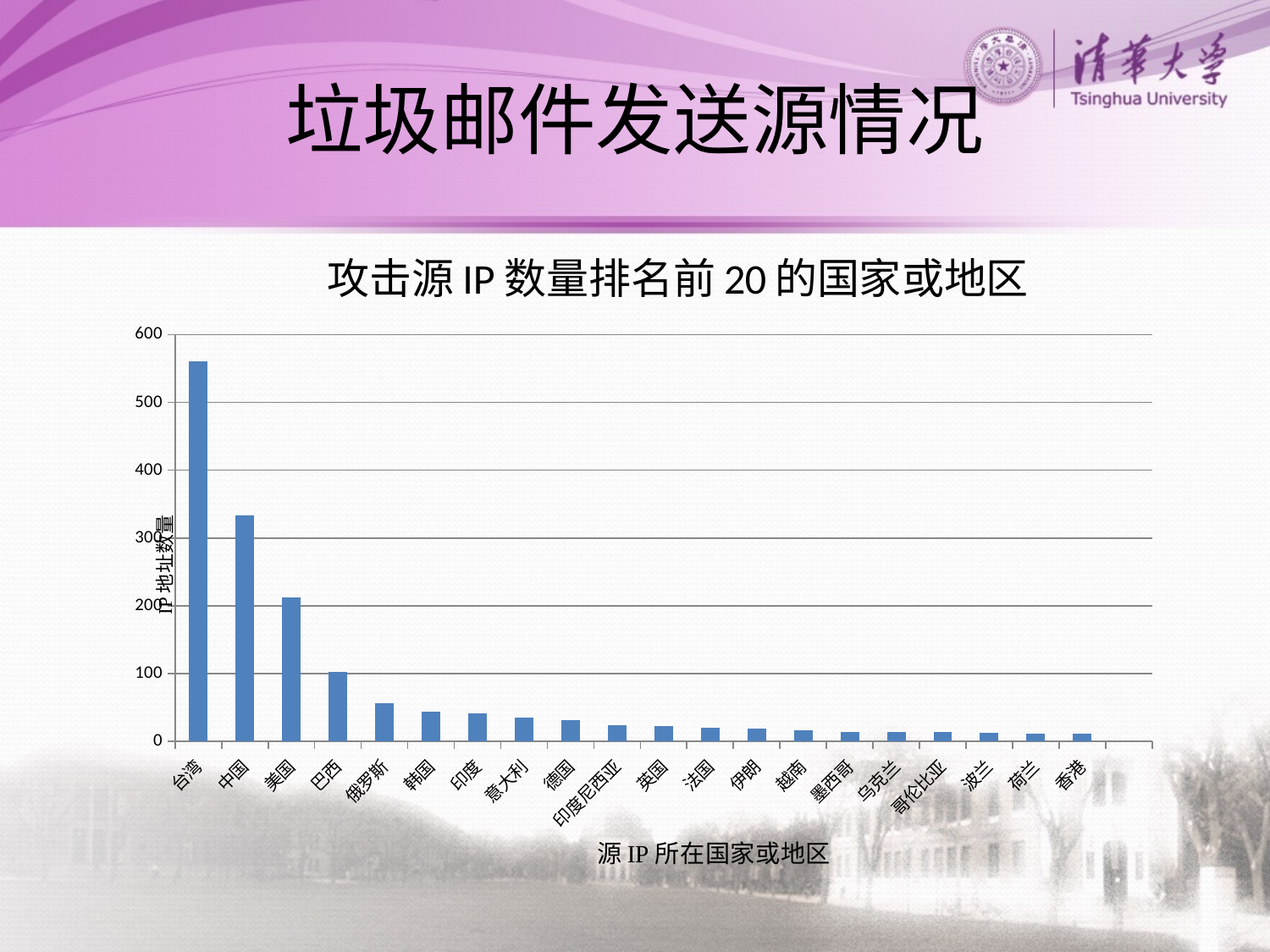

# 垃圾邮件发送源情况

### Chart

| Category | 攻击来源前20名的国家和地区 |
|---|---|
| 台湾 | 561.0 |
| 中国 | 334.0 |
| 美国 | 212.0 |
| 巴西 | 103.0 |
| 俄罗斯 | 57.0 |
| 韩国 | 44.0 |
| 印度 | 42.0 |
| 意大利 | 35.0 |
| 德国 | 31.0 |
| 印度尼西亚 | 24.0 |
| 英国 | 23.0 |
| 法国 | 20.0 |
| 伊朗 | 19.0 |
| 越南 | 17.0 |
| 墨西哥 | 14.0 |
| 乌克兰 | 14.0 |
| 哥伦比亚 | 14.0 |
| 波兰 | 13.0 |
| 荷兰 | 12.0 |
| 香港 | 11.0 |